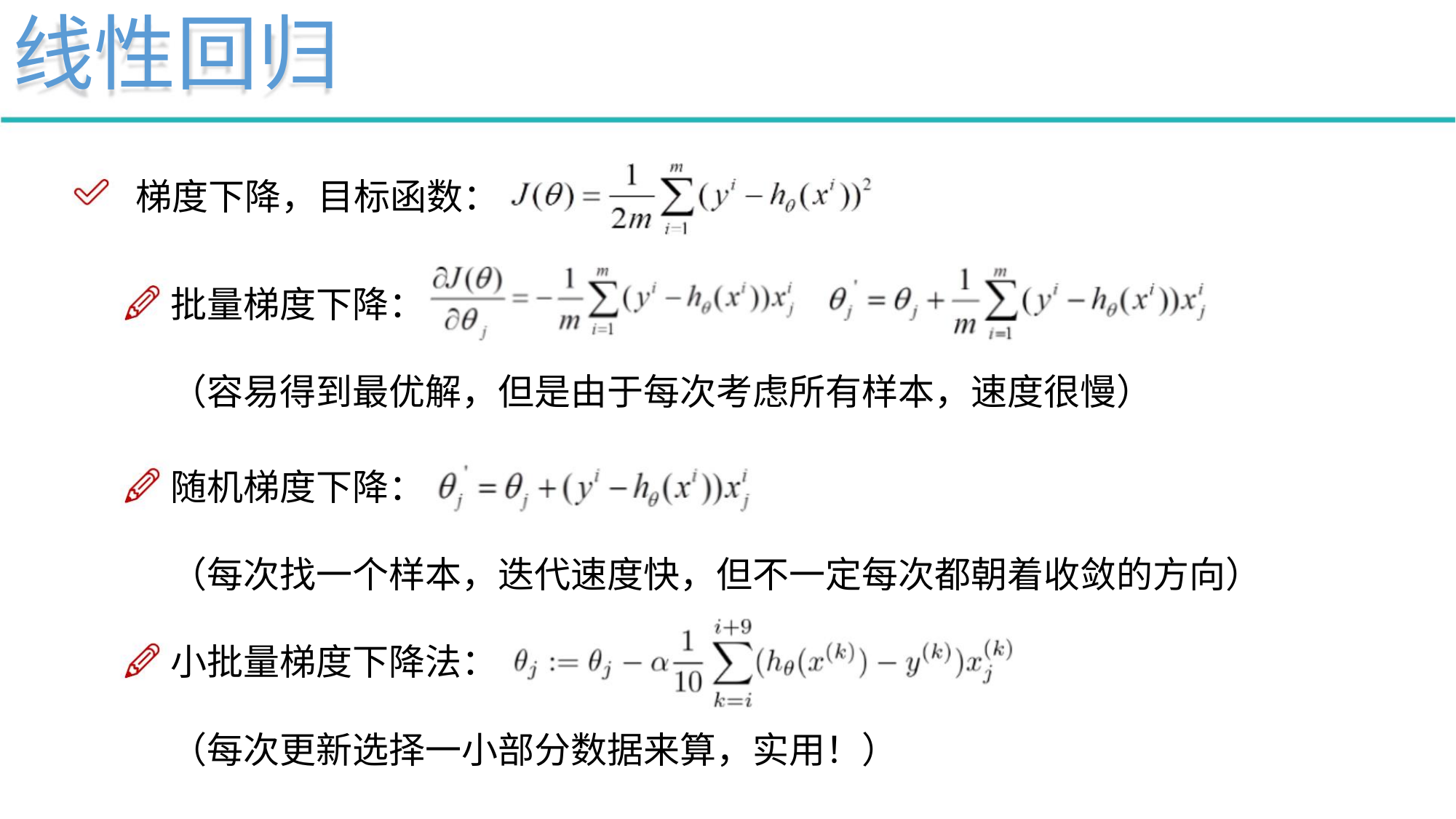

线性回归
梯度下降，目标函数：
批量梯度下降：
（容易得到最优解，但是由于每次考虑所有样本，速度很慢）
随机梯度下降：
（每次找一个样本，迭代速度快，但不一定每次都朝着收敛的方向）
小批量梯度下降法：
（每次更新选择一小部分数据来算，实用！）